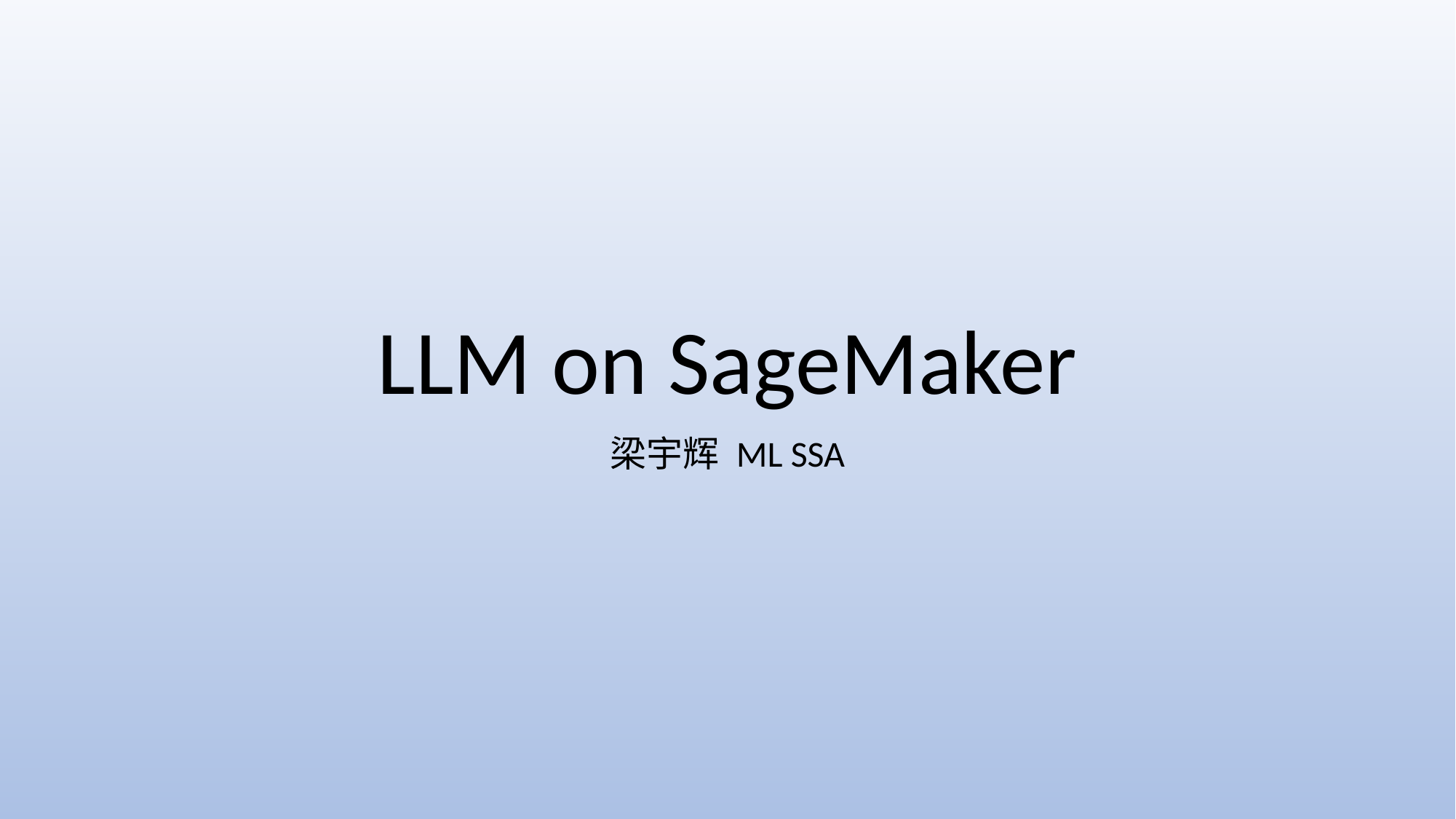

# LLM on SageMaker
梁宇辉 ML SSA